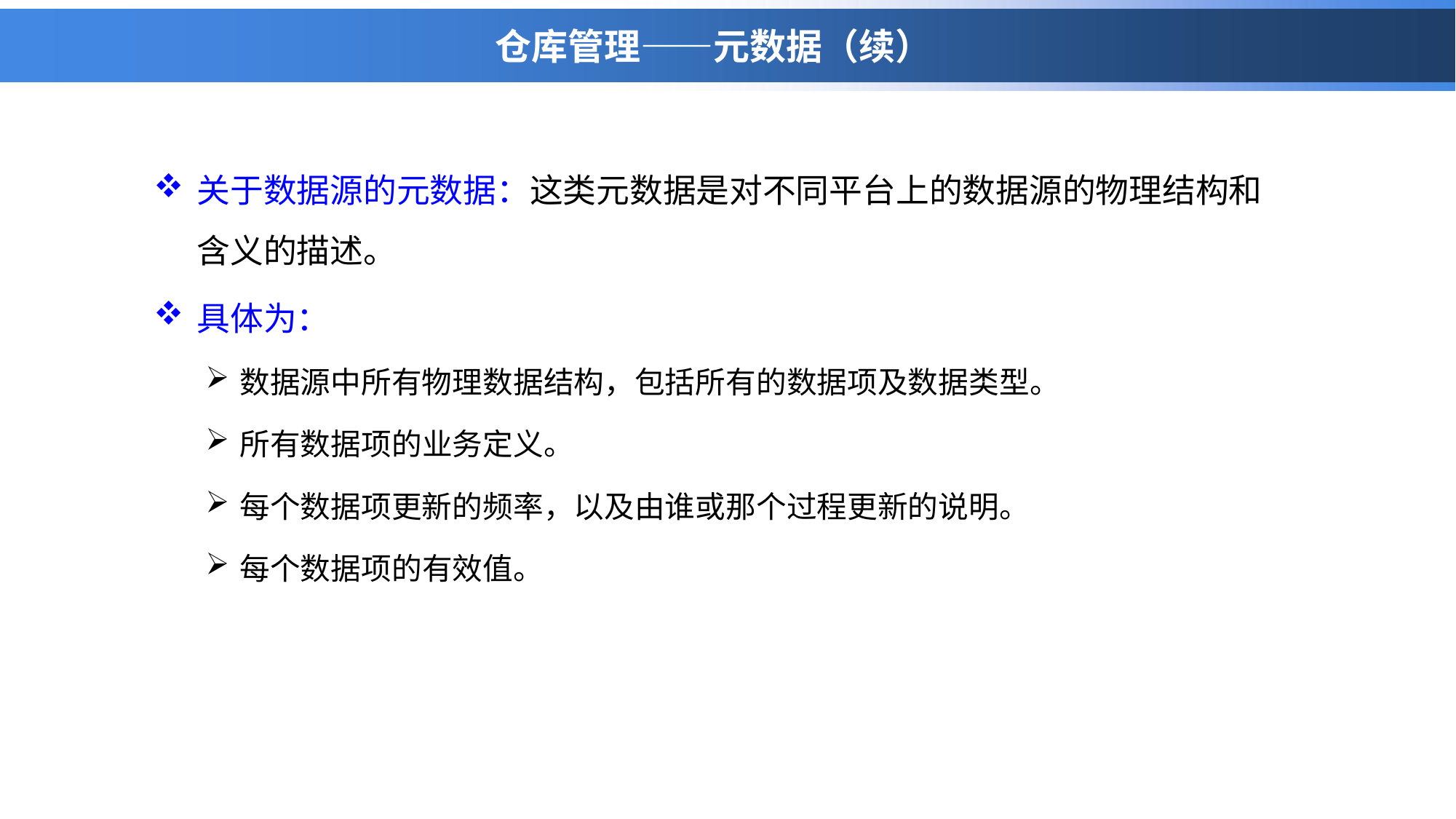

# 仓库管理——元数据（续）
关于数据源的元数据：这类元数据是对不同平台上的数据源的物理结构和含义的描述。
具体为：
数据源中所有物理数据结构，包括所有的数据项及数据类型。
所有数据项的业务定义。
每个数据项更新的频率，以及由谁或那个过程更新的说明。
每个数据项的有效值。